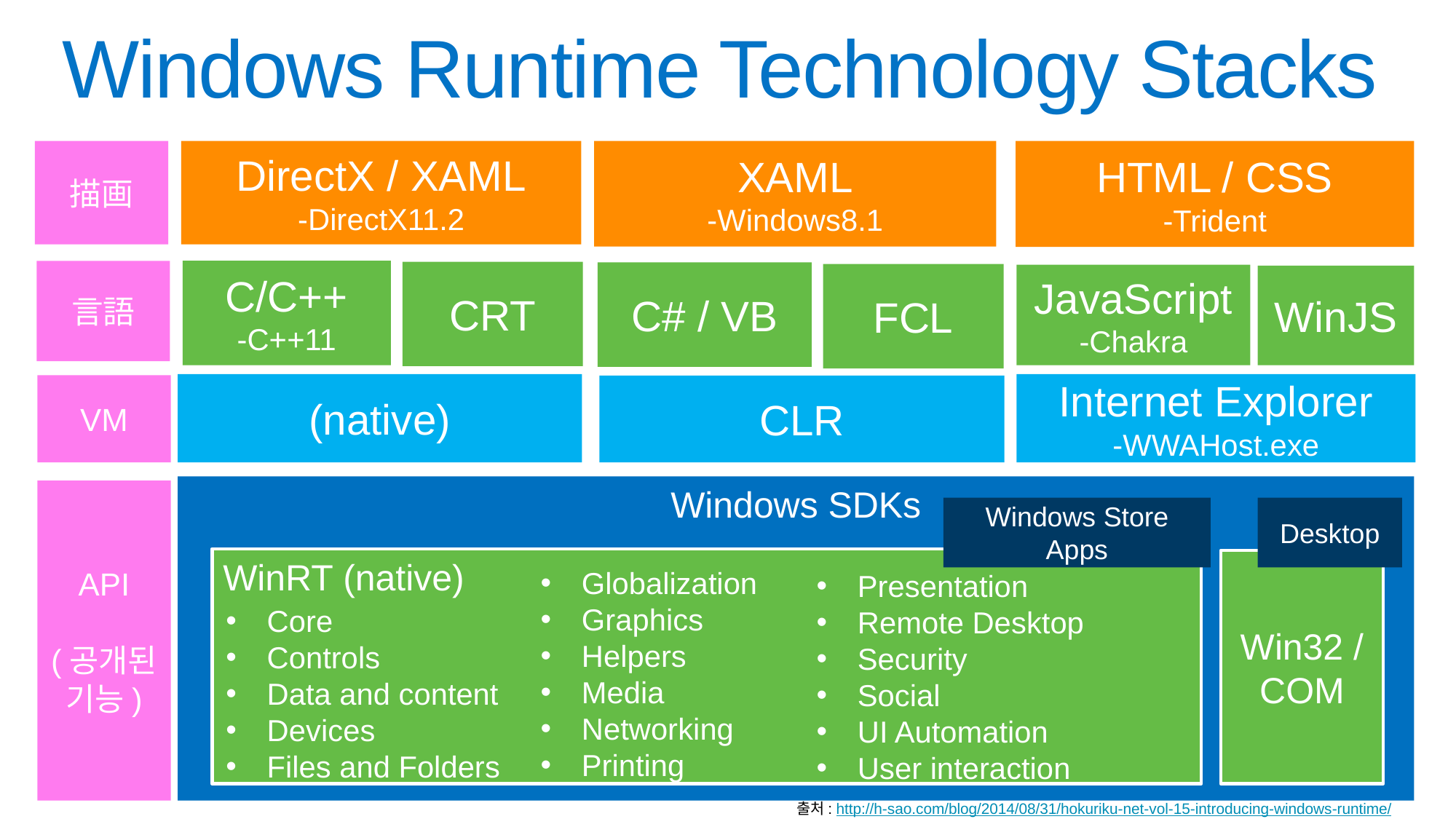

# Windows Runtime Technology Stacks
描画
DirectX / XAML
-DirectX11.2
XAML
-Windows8.1
HTML / CSS
-Trident
C/C++
-C++11
言語
CRT
C# / VB
FCL
JavaScript-Chakra
WinJS
(native)
Internet Explorer
-WWAHost.exe
VM
CLR
Windows SDKs
API

(공개된 기능)
Windows Store Apps
Desktop
WinRT (native)
Win32 / COM
Globalization
Graphics
Helpers
Media
Networking
Printing
Presentation
Remote Desktop
Security
Social
UI Automation
User interaction
Core
Controls
Data and content
Devices
Files and Folders
출처: http://h-sao.com/blog/2014/08/31/hokuriku-net-vol-15-introducing-windows-runtime/